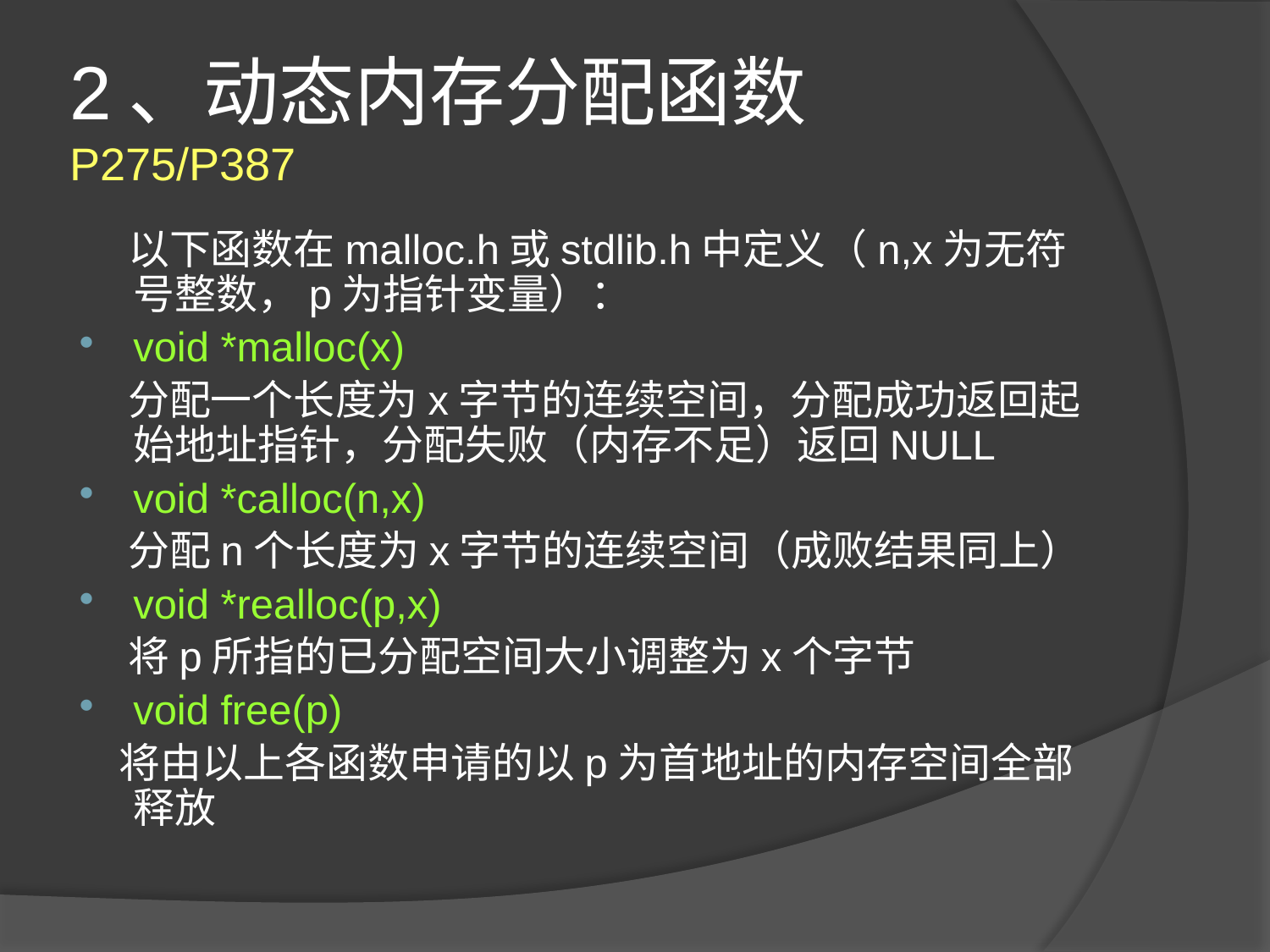

# 2、动态内存分配函数   P275/P387
    以下函数在malloc.h或stdlib.h中定义（n,x为无符号整数，p为指针变量）：
void *malloc(x)
    分配一个长度为x字节的连续空间，分配成功返回起始地址指针，分配失败（内存不足）返回NULL
void *calloc(n,x)
    分配n个长度为x字节的连续空间（成败结果同上）
void *realloc(p,x)
    将p所指的已分配空间大小调整为x个字节
void free(p)
   将由以上各函数申请的以p为首地址的内存空间全部释放